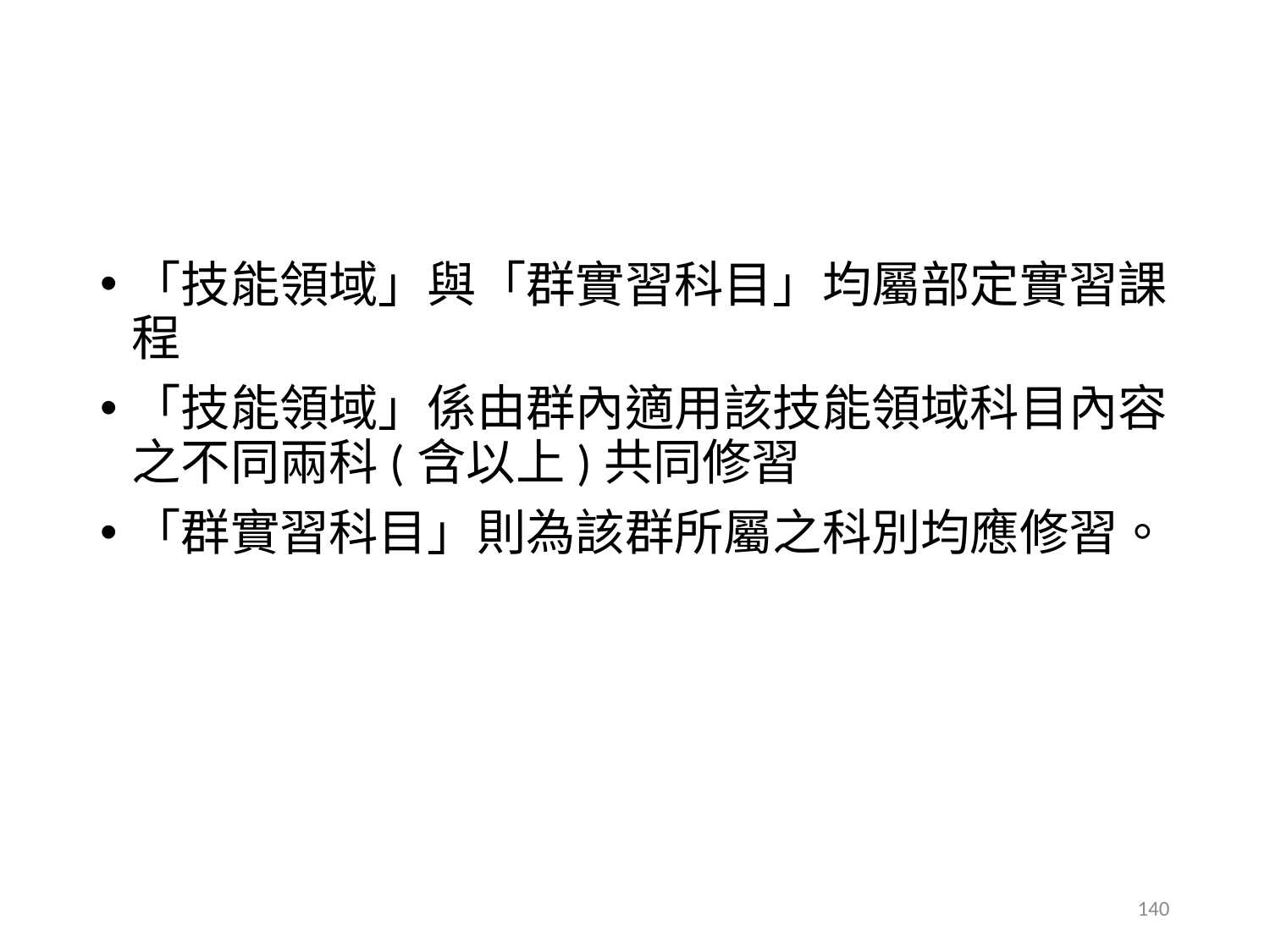

#
「技能領域」與「群實習科目」均屬部定實習課程
「技能領域」係由群內適用該技能領域科目內容之不同兩科(含以上)共同修習
「群實習科目」則為該群所屬之科別均應修習。

140